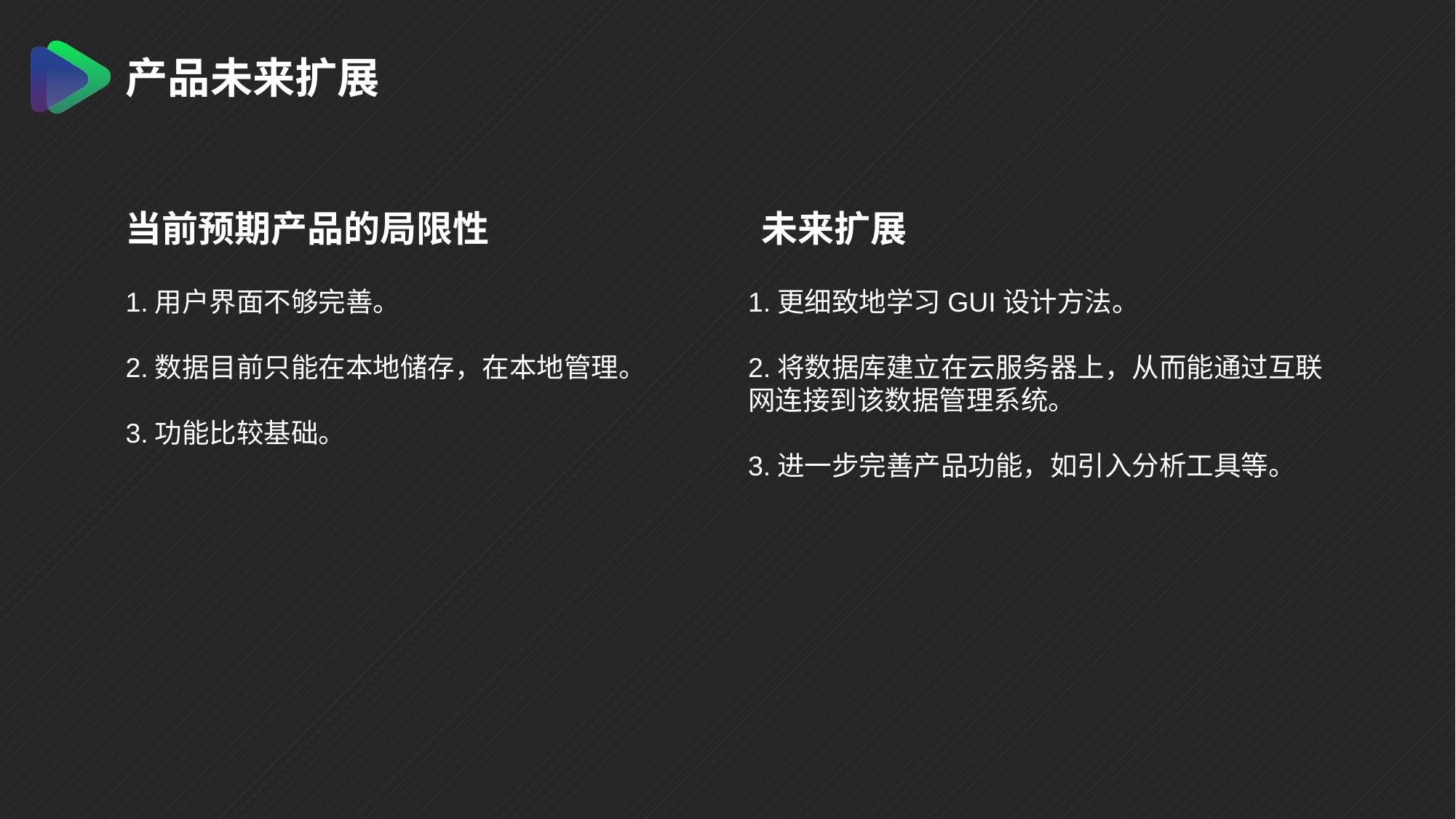

产品未来扩展
未来扩展
当前预期产品的局限性
1.用户界面不够完善。

2.数据目前只能在本地储存，在本地管理。

3.功能比较基础。
1.更细致地学习GUI设计方法。

2.将数据库建立在云服务器上，从而能通过互联网连接到该数据管理系统。

3.进一步完善产品功能，如引入分析工具等。